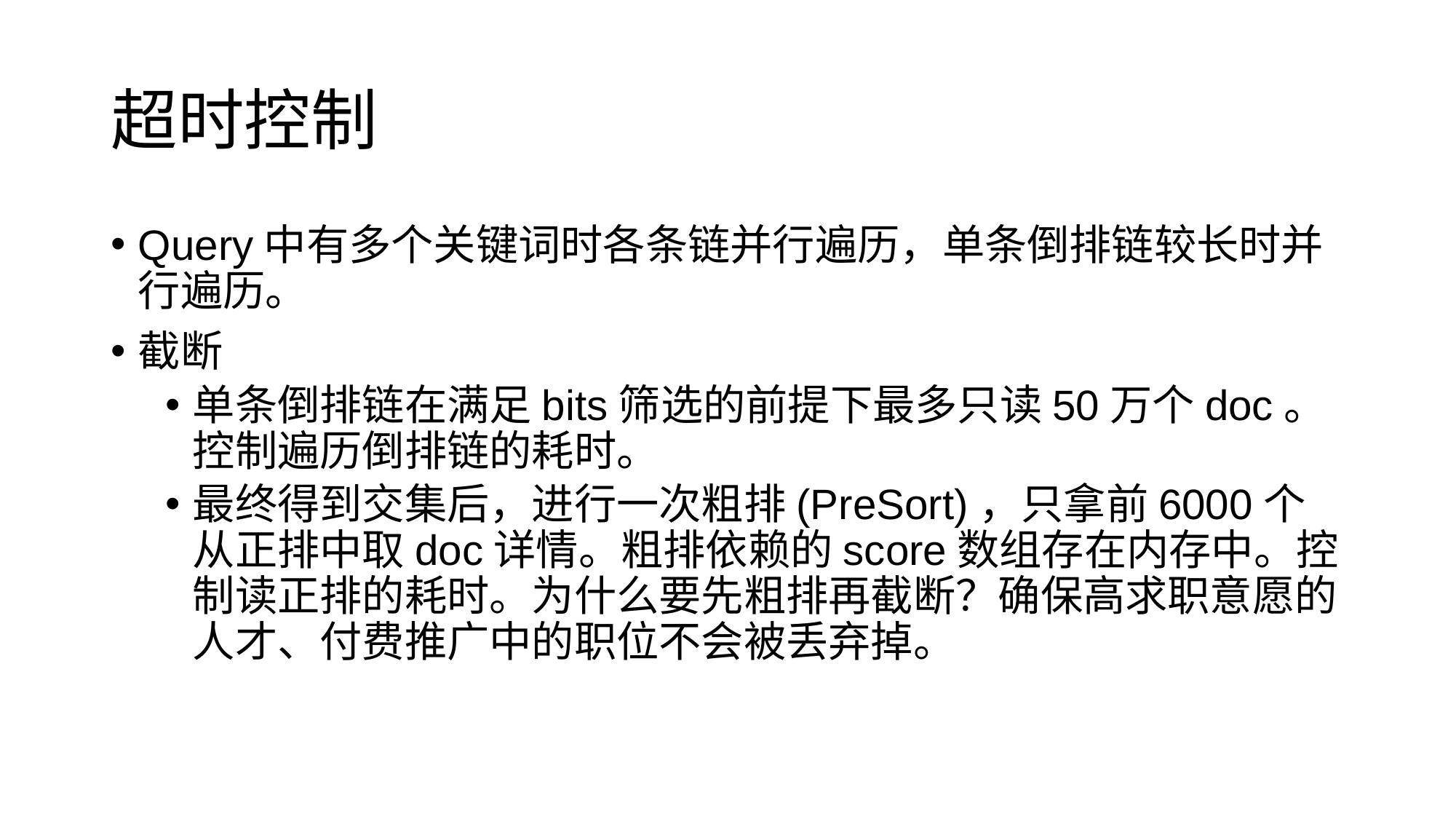

# 超时控制
Query中有多个关键词时各条链并行遍历，单条倒排链较长时并行遍历。
截断
单条倒排链在满足bits筛选的前提下最多只读50万个doc。控制遍历倒排链的耗时。
最终得到交集后，进行一次粗排(PreSort)，只拿前6000个从正排中取doc详情。粗排依赖的score数组存在内存中。控制读正排的耗时。为什么要先粗排再截断？确保高求职意愿的人才、付费推广中的职位不会被丢弃掉。